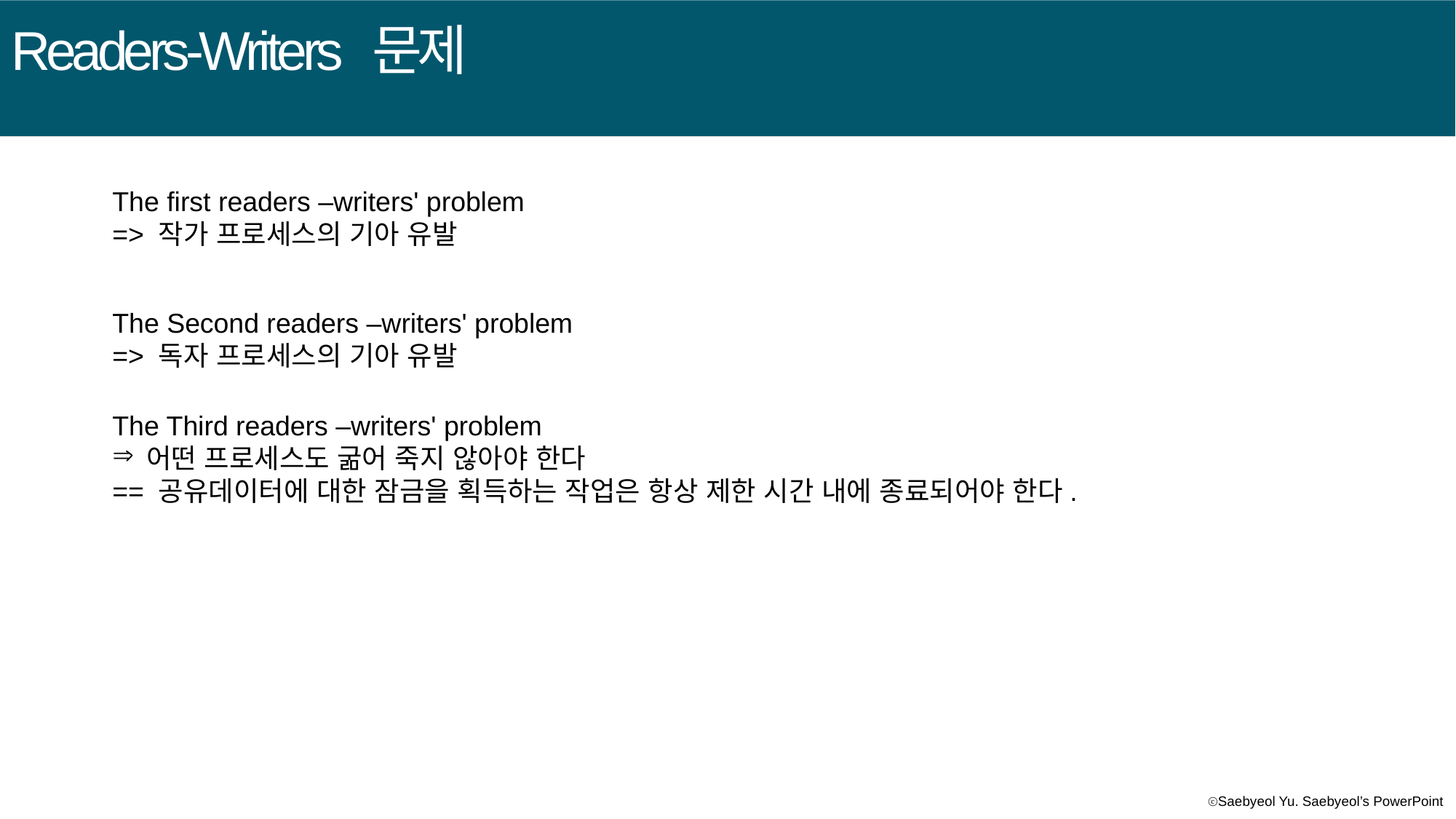

Readers-Writers 문제
The first readers –writers' problem
=> 작가 프로세스의 기아 유발
The Second readers –writers' problem
=> 독자 프로세스의 기아 유발
The Third readers –writers' problem
어떤 프로세스도 굶어 죽지 않아야 한다
== 공유데이터에 대한 잠금을 획득하는 작업은 항상 제한 시간 내에 종료되어야 한다.